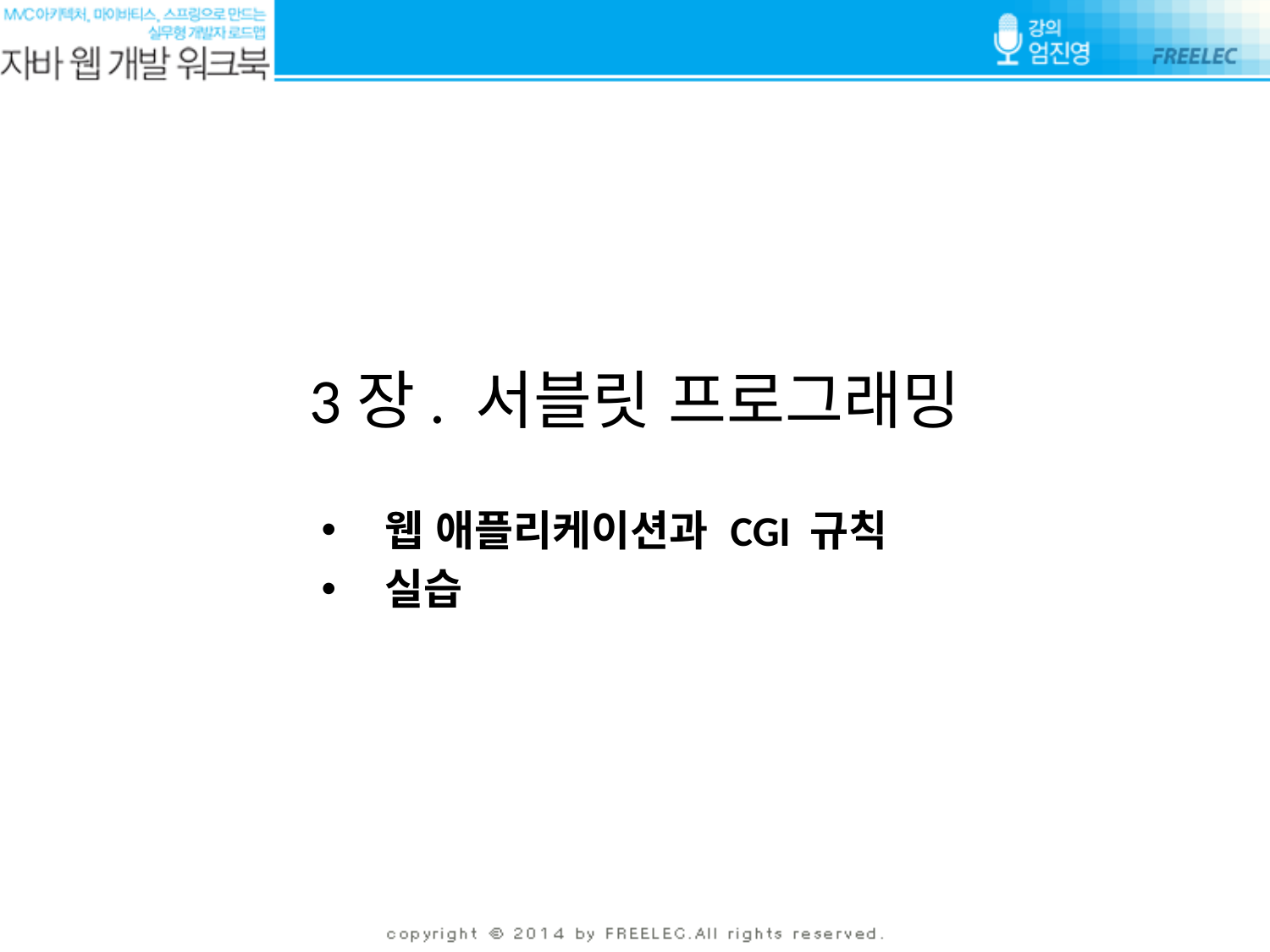

# 3장. 서블릿 프로그래밍
웹 애플리케이션과 CGI 규칙
실습